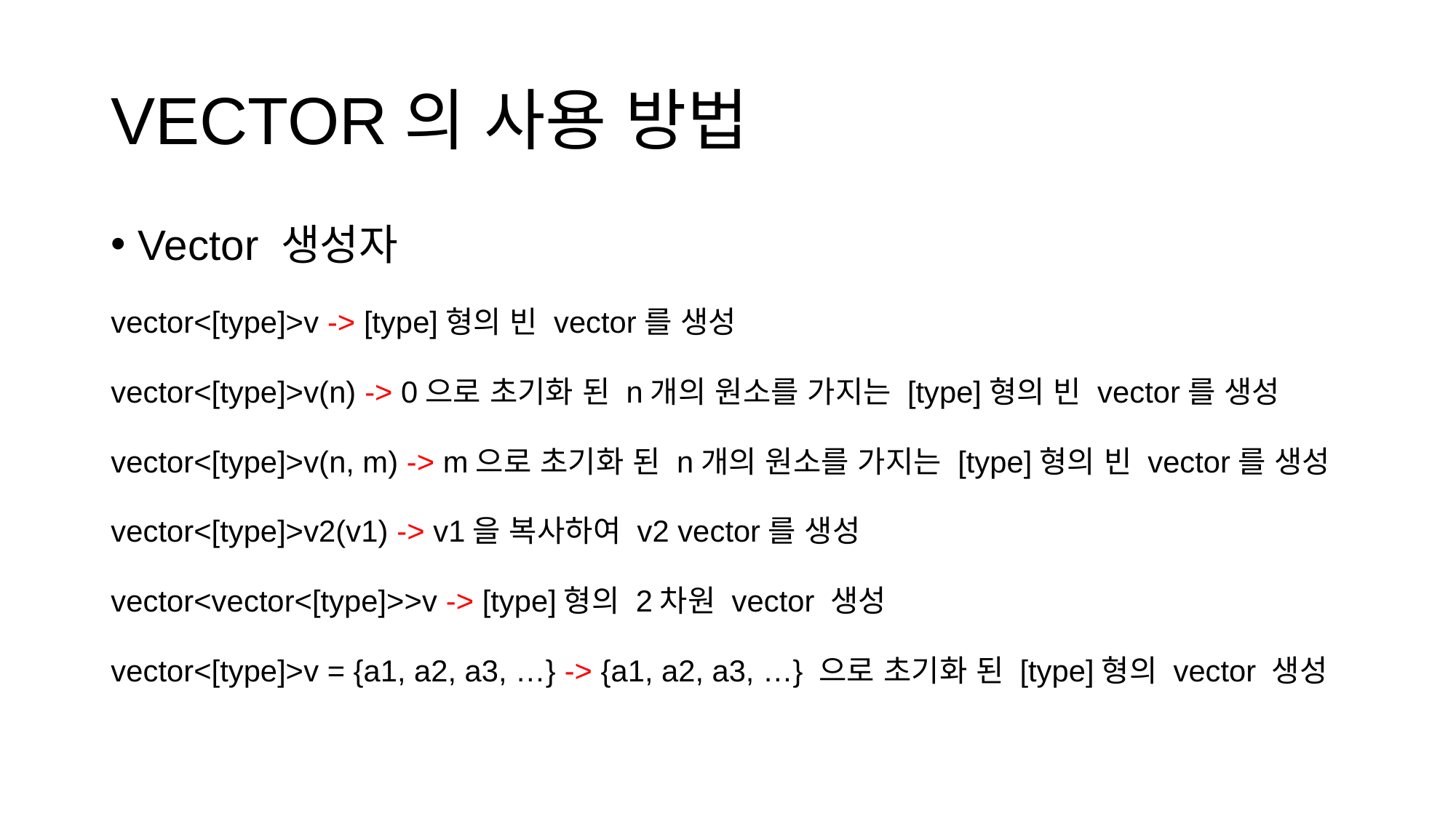

# VECTOR의 사용 방법
Vector 생성자
vector<[type]>v -> [type]형의 빈 vector를 생성
vector<[type]>v(n) -> 0으로 초기화 된 n개의 원소를 가지는 [type]형의 빈 vector를 생성
vector<[type]>v(n, m) -> m으로 초기화 된 n개의 원소를 가지는 [type]형의 빈 vector를 생성
vector<[type]>v2(v1) -> v1을 복사하여 v2 vector를 생성
vector<vector<[type]>>v -> [type]형의 2차원 vector 생성
vector<[type]>v = {a1, a2, a3, …} -> {a1, a2, a3, …} 으로 초기화 된 [type]형의 vector 생성